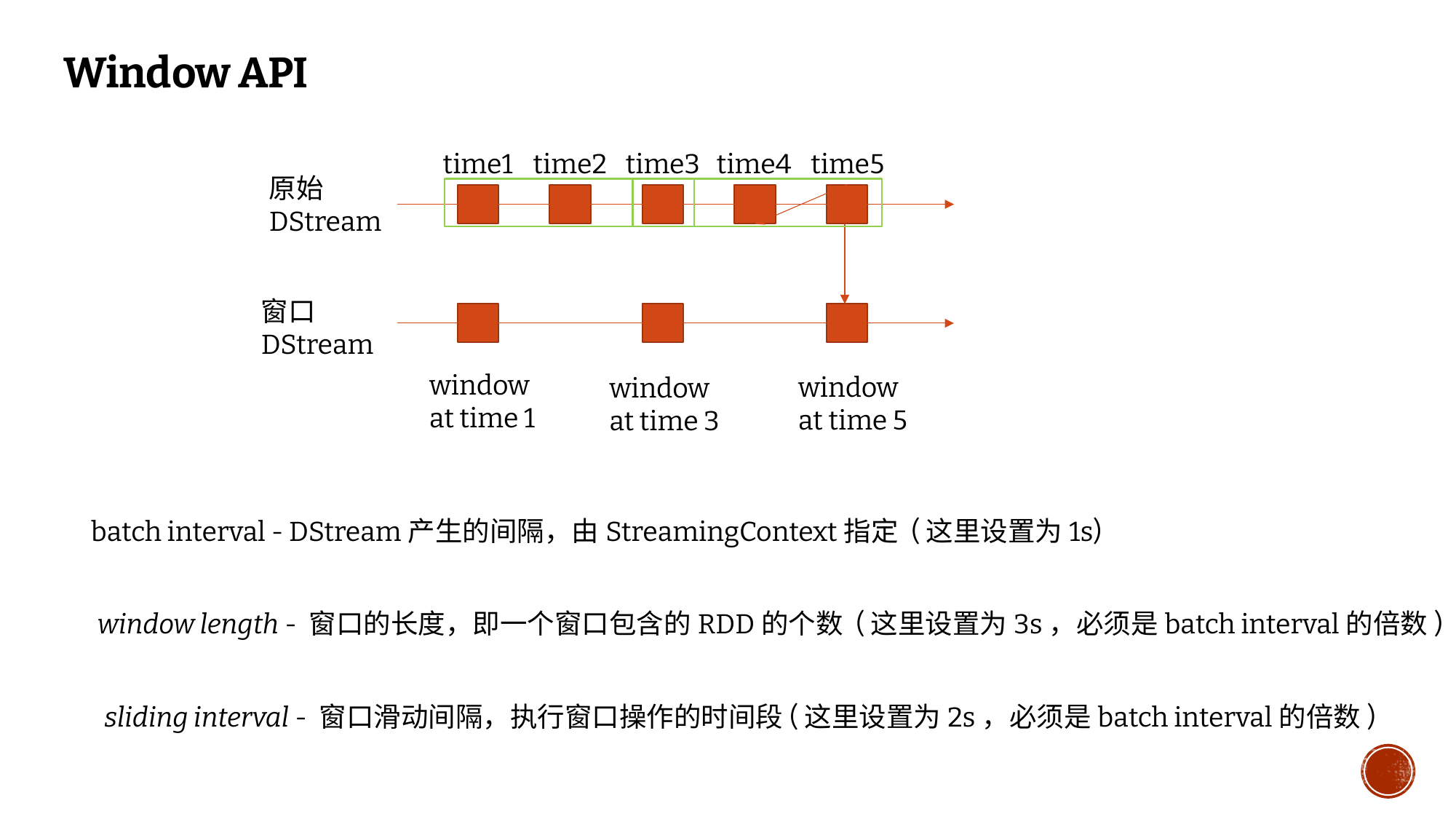

Window API
time1
time2
time3
time4
time5
原始
DStream

窗口
DStream

window
at time 1
window
at time 5
window
at time 3
batch interval - DStream产生的间隔，由StreamingContext指定 (这里设置为1s)
window length - 窗口的长度，即一个窗口包含的RDD的个数 (这里设置为3s，必须是batch interval的倍数)
sliding interval - 窗口滑动间隔，执行窗口操作的时间段(这里设置为2s，必须是batch interval的倍数)